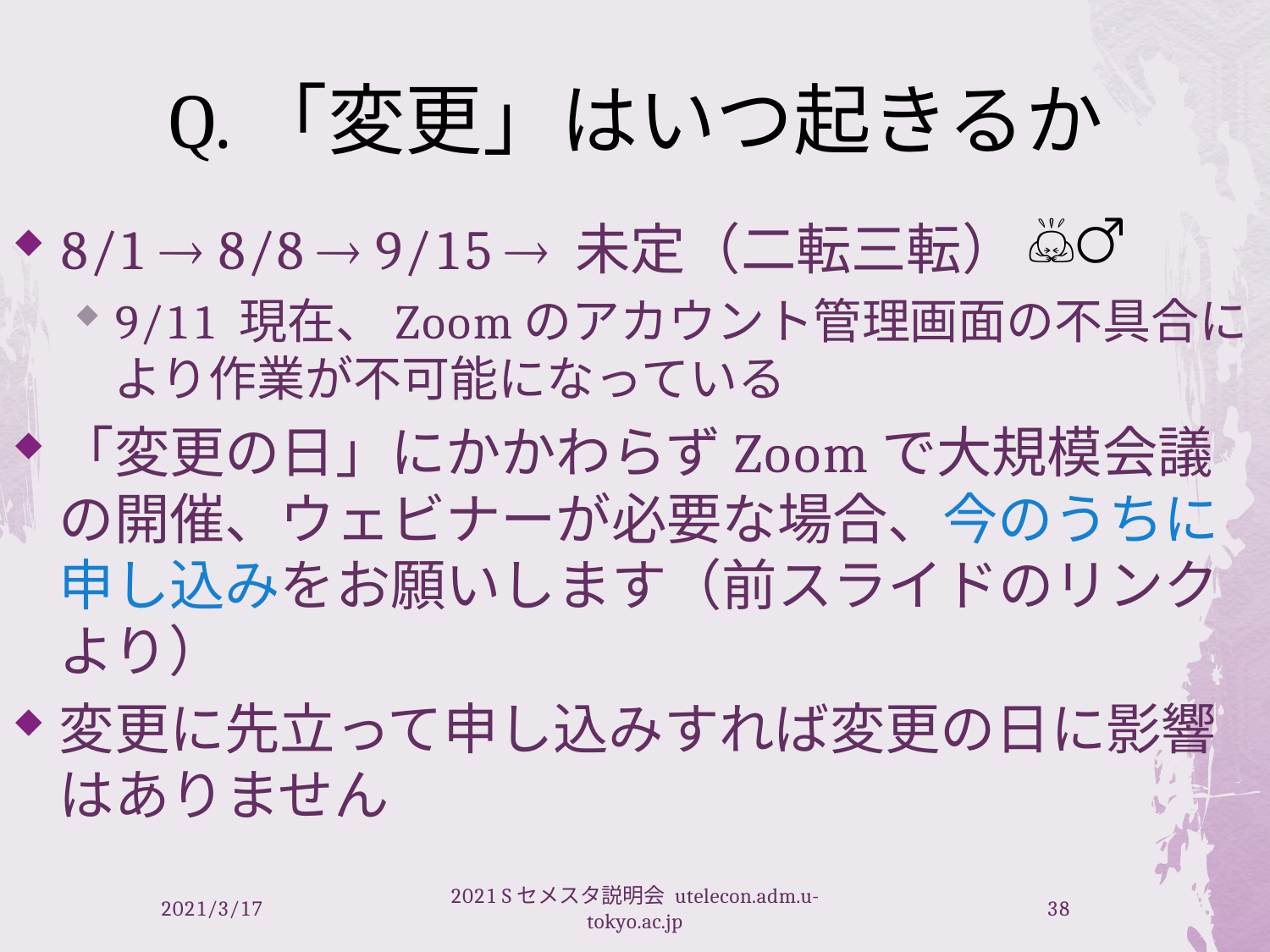

# Q.「変更」はいつ起きるか
🙇‍♂️
8/1 → 8/8 → 9/15 → 未定（二転三転）
9/11 現在、Zoomのアカウント管理画面の不具合により作業が不可能になっている
「変更の日」にかかわらずZoomで大規模会議の開催、ウェビナーが必要な場合、今のうちに申し込みをお願いします（前スライドのリンクより）
変更に先立って申し込みすれば変更の日に影響はありません
2021/3/17
2021 Sセメスタ説明会 utelecon.adm.u-tokyo.ac.jp
38